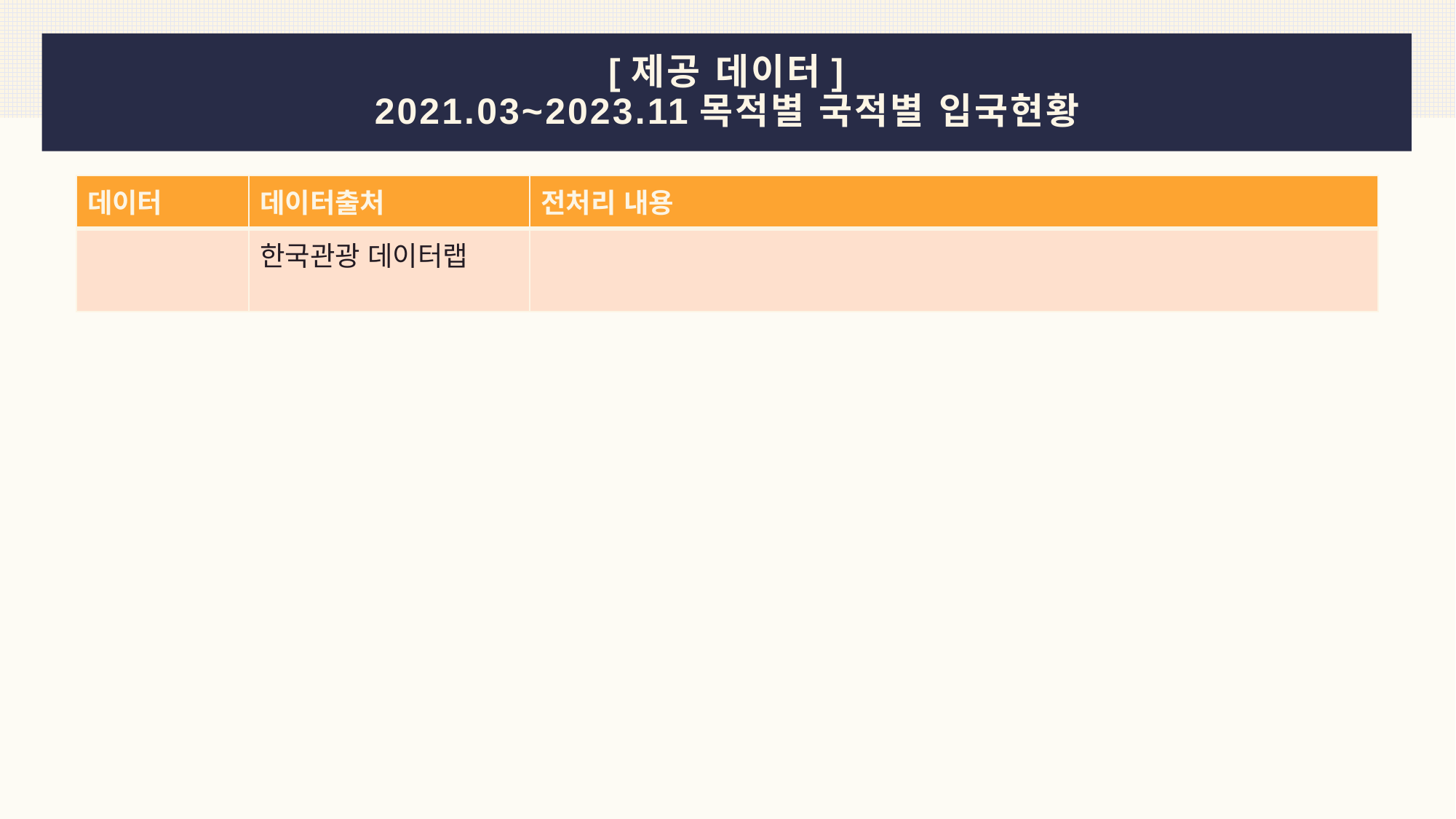

# [제공 데이터] 2021.03~2023.11목적별 국적별 입국현황
| 데이터 | 데이터출처 | 전처리 내용 |
| --- | --- | --- |
|  | 한국관광 데이터랩 |  |